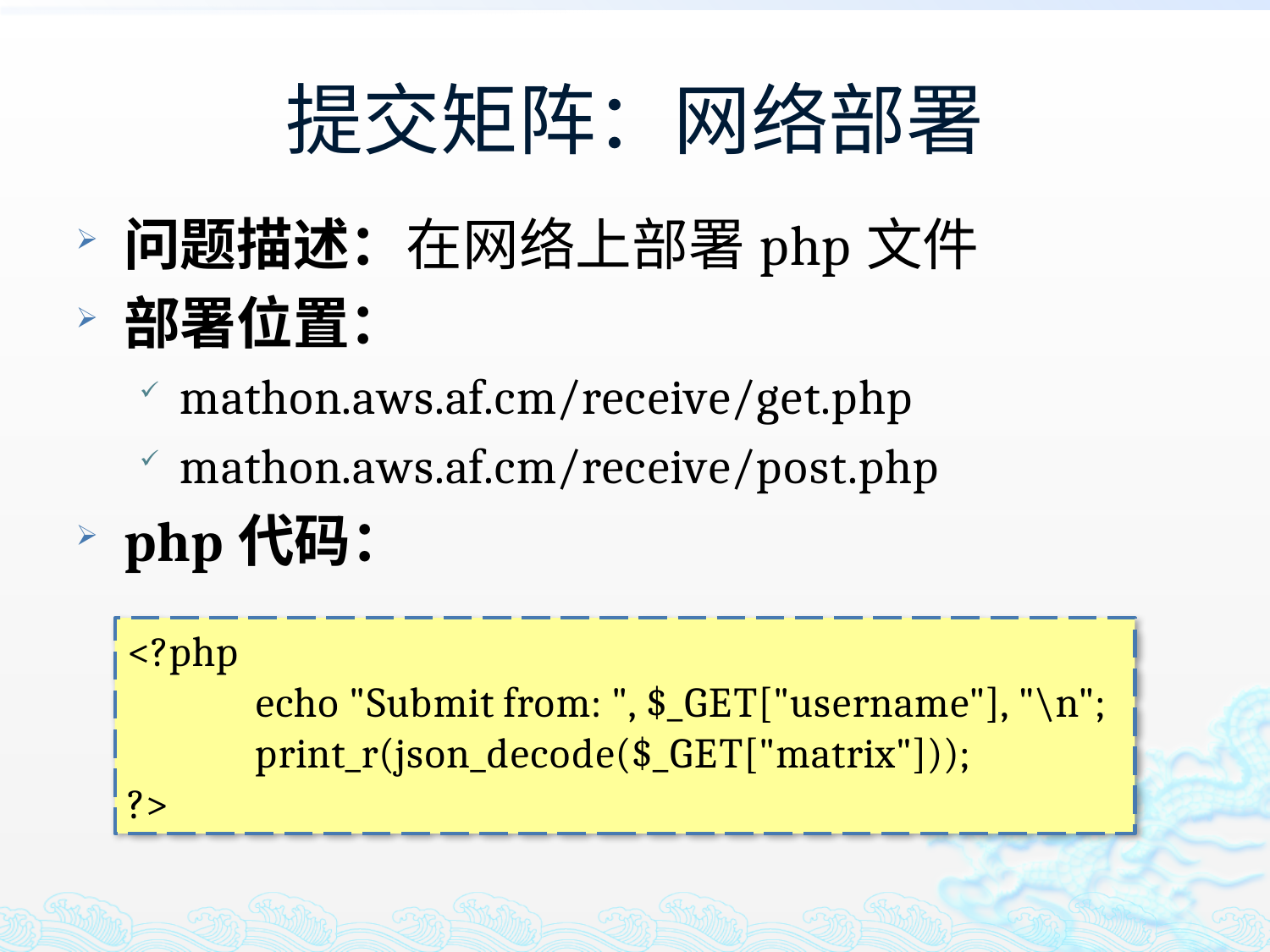

# 提交矩阵：网络部署
问题描述：在网络上部署php文件
部署位置：
mathon.aws.af.cm/receive/get.php
mathon.aws.af.cm/receive/post.php
php代码：
<?php
	echo "Submit from: ", $_GET["username"], "\n";
	print_r(json_decode($_GET["matrix"]));
?>